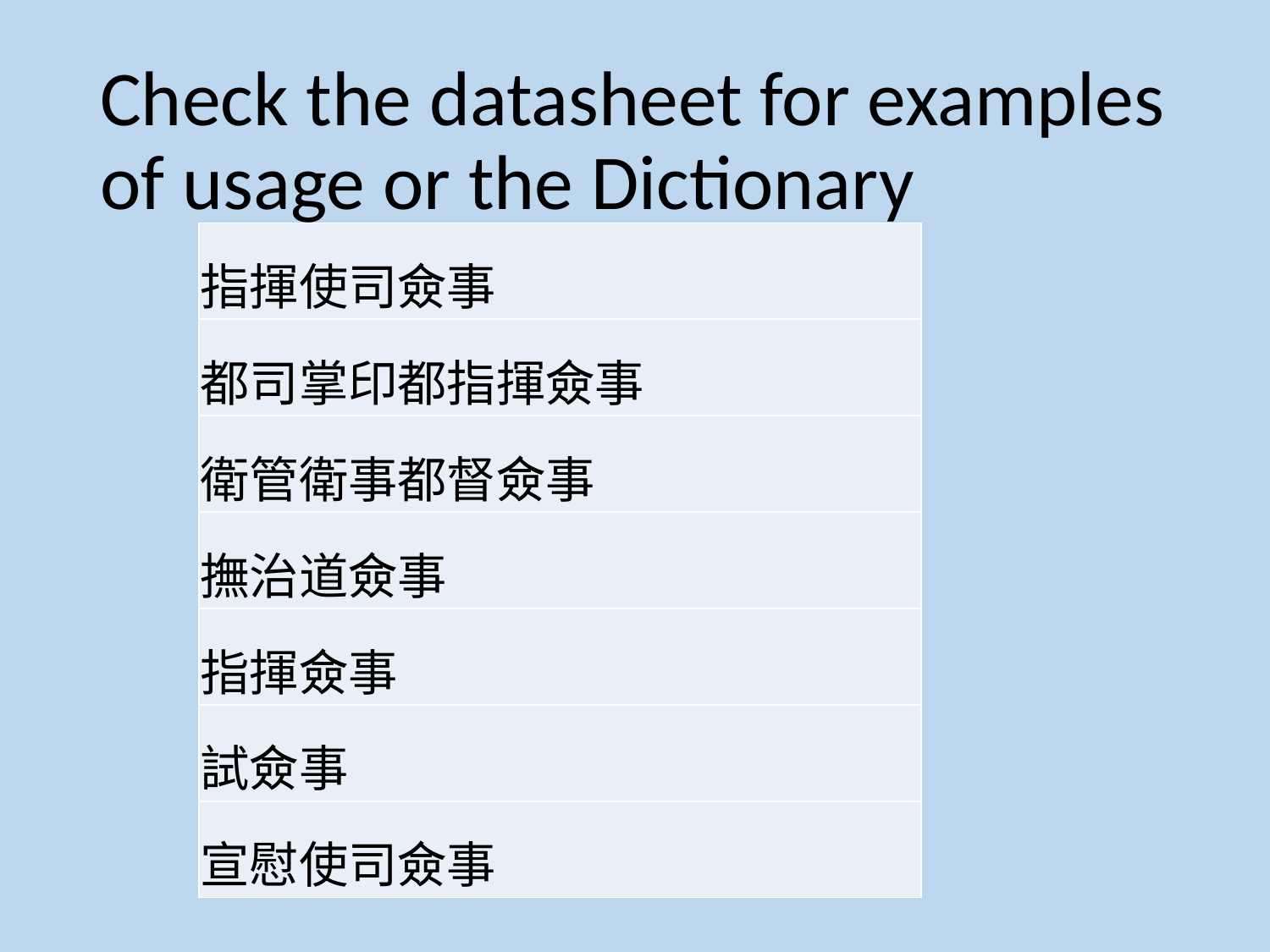

# Check the datasheet for examples of usage or the Dictionary
| 指揮使司僉事 |
| --- |
| 都司掌印都指揮僉事 |
| 衛管衛事都督僉事 |
| 撫治道僉事 |
| 指揮僉事 |
| 試僉事 |
| 宣慰使司僉事 |